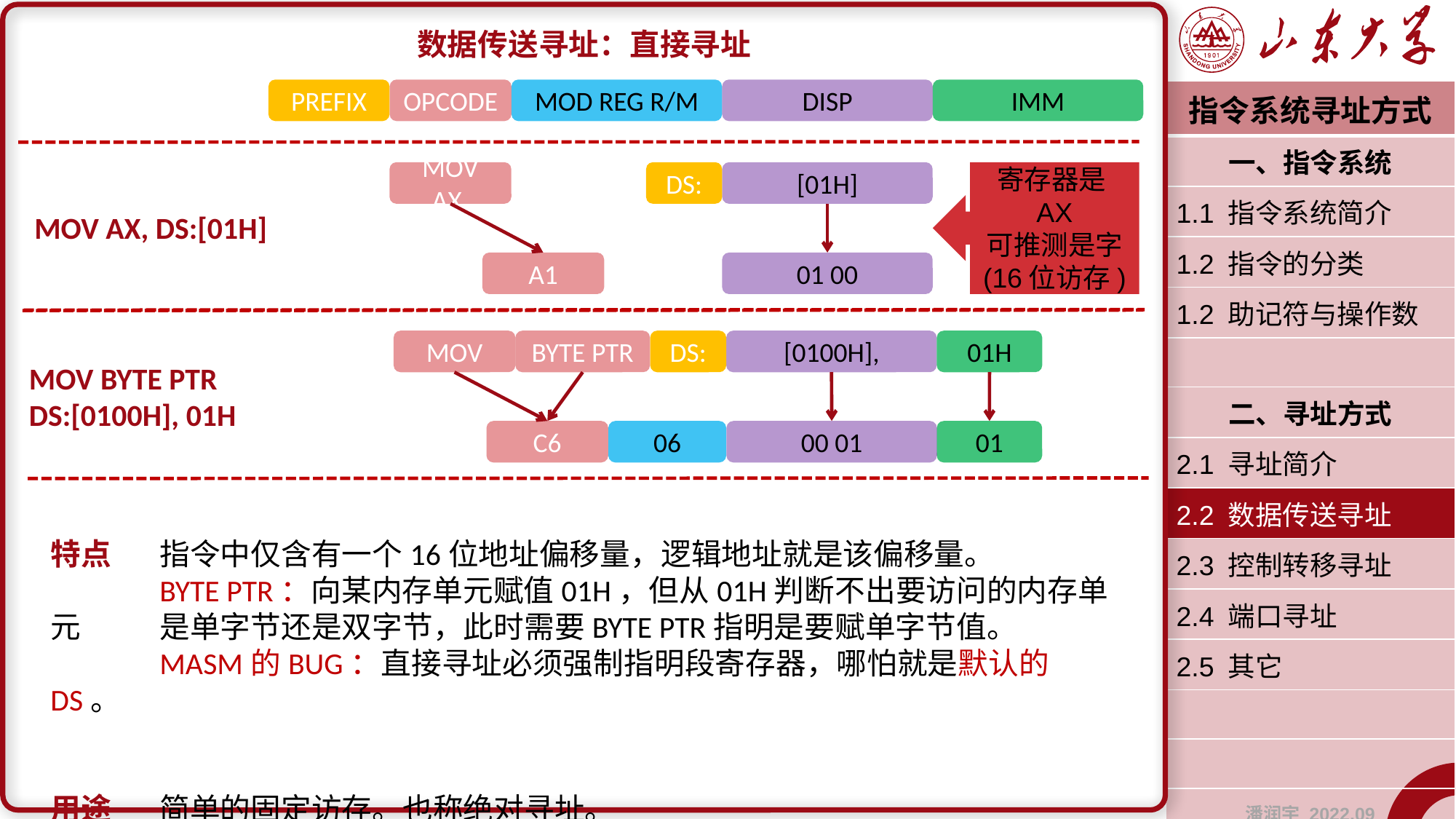

数据传送寻址：直接寻址

特点	指令中仅含有一个16位地址偏移量，逻辑地址就是该偏移量。
	BYTE PTR：向某内存单元赋值01H，但从01H判断不出要访问的内存单元	是单字节还是双字节，此时需要BYTE PTR指明是要赋单字节值。
	MASM的BUG：直接寻址必须强制指明段寄存器，哪怕就是默认的DS。

用途	简单的固定访存。也称绝对寻址。
PREFIX
OPCODE
MOD REG R/M
DISP
IMM
| 指令系统寻址方式 |
| --- |
| 一、指令系统 |
| 1.1 指令系统简介 |
| 1.2 指令的分类 |
| 1.2 助记符与操作数 |
|  |
| 二、寻址方式 |
| 2.1 寻址简介 |
| 2.2 数据传送寻址 |
| 2.3 控制转移寻址 |
| 2.4 端口寻址 |
| 2.5 其它 |
|  |
|  |
| 潘润宇 2022.09 |
MOV AX,
DS:
[01H]
寄存器是AX
可推测是字
(16位访存)
MOV AX, DS:[01H]
A1
01 00
MOV
BYTE PTR
DS:
[0100H],
01H
MOV BYTE PTR
DS:[0100H], 01H
C6
06
00 01
01